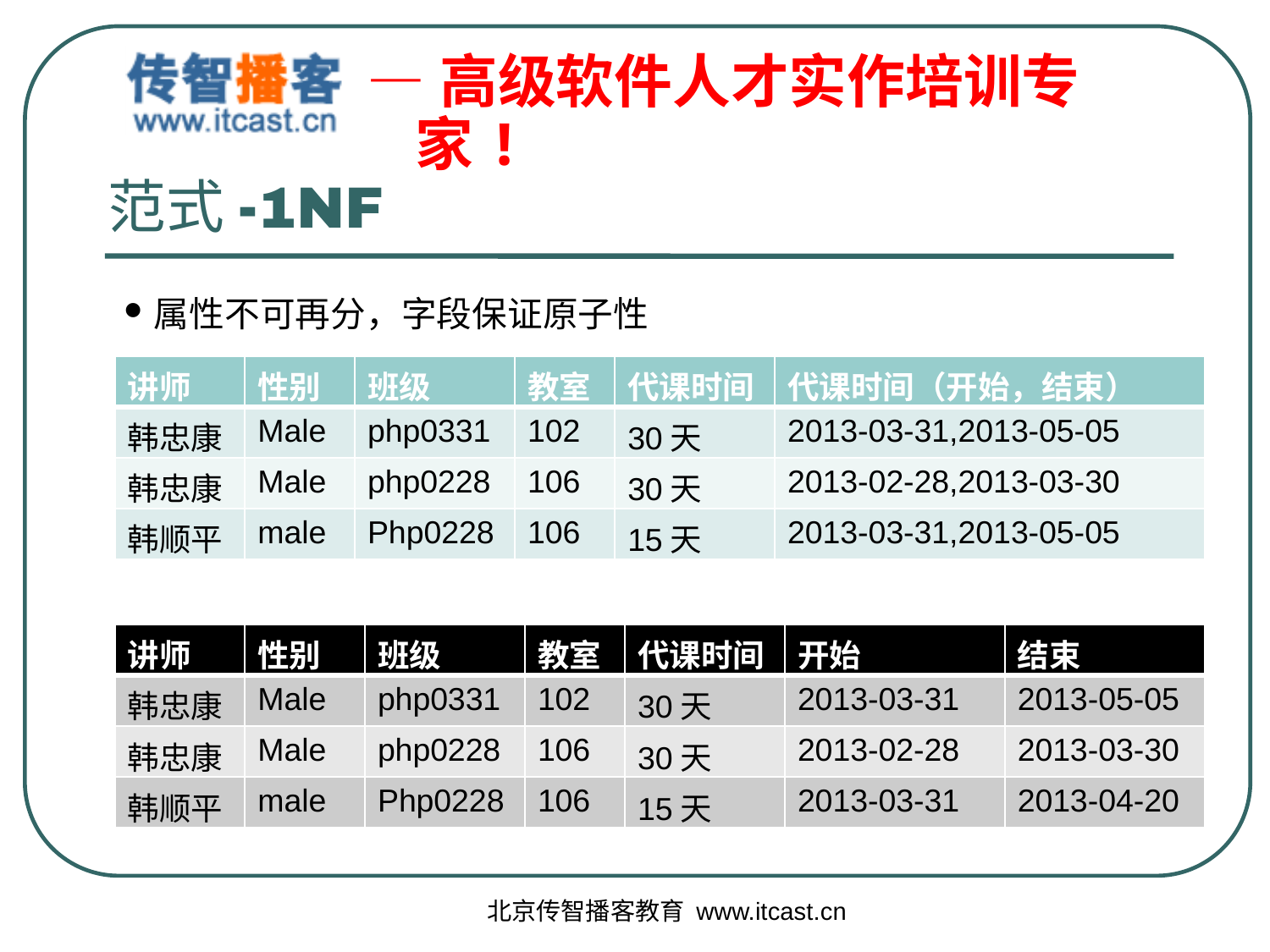

# 范式-1NF
属性不可再分，字段保证原子性
| 讲师 | 性别 | 班级 | 教室 | 代课时间 | 代课时间（开始，结束） |
| --- | --- | --- | --- | --- | --- |
| 韩忠康 | Male | php0331 | 102 | 30天 | 2013-03-31,2013-05-05 |
| 韩忠康 | Male | php0228 | 106 | 30天 | 2013-02-28,2013-03-30 |
| 韩顺平 | male | Php0228 | 106 | 15天 | 2013-03-31,2013-05-05 |
| 讲师 | 性别 | 班级 | 教室 | 代课时间 | 开始 | 结束 |
| --- | --- | --- | --- | --- | --- | --- |
| 韩忠康 | Male | php0331 | 102 | 30天 | 2013-03-31 | 2013-05-05 |
| 韩忠康 | Male | php0228 | 106 | 30天 | 2013-02-28 | 2013-03-30 |
| 韩顺平 | male | Php0228 | 106 | 15天 | 2013-03-31 | 2013-04-20 |